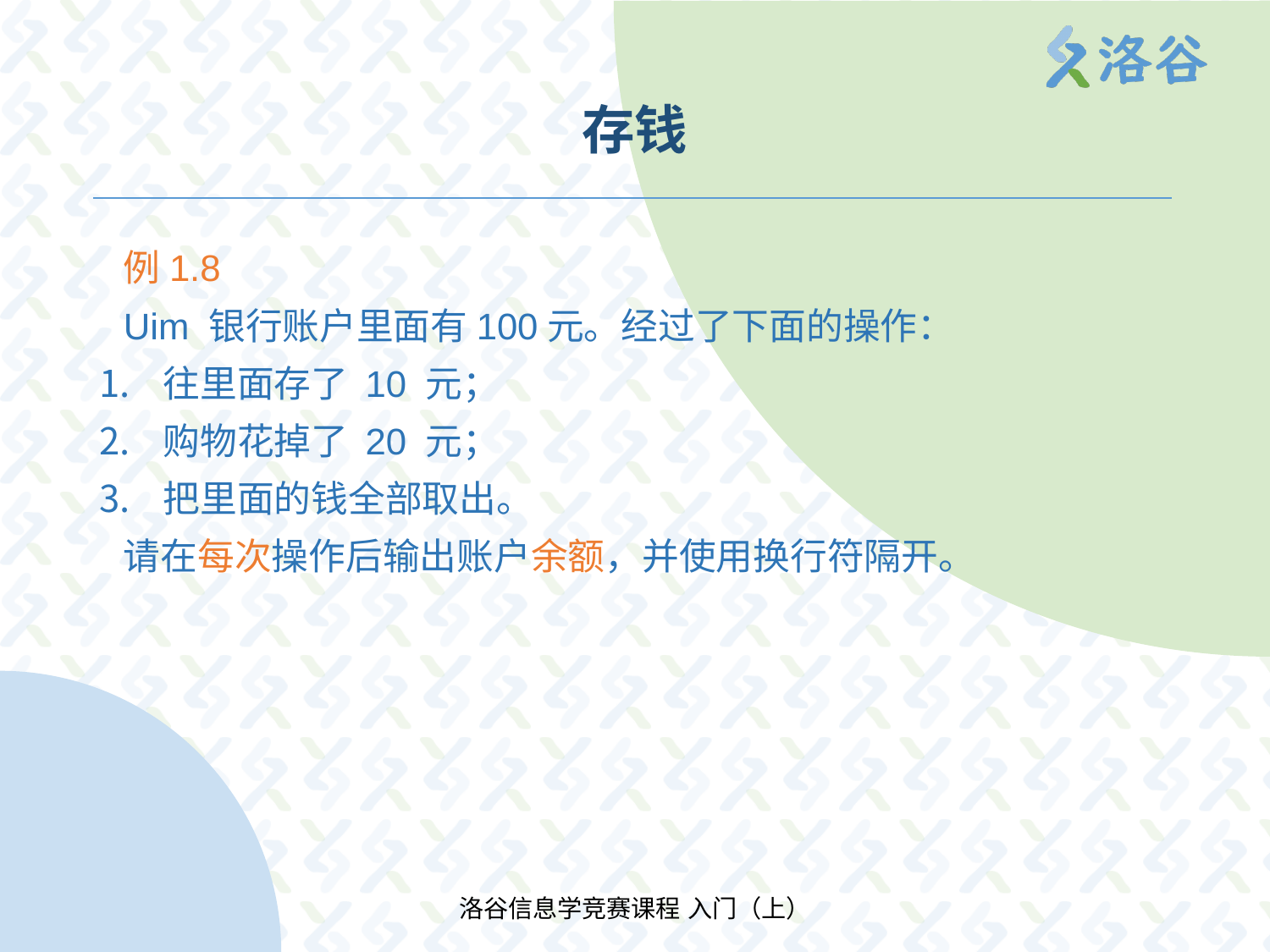

# 存钱
例1.8
Uim 银行账户里面有100元。经过了下面的操作：
往里面存了 10 元；
购物花掉了 20 元；
把里面的钱全部取出。
请在每次操作后输出账户余额，并使用换行符隔开。
洛谷信息学竞赛课程 入门（上）